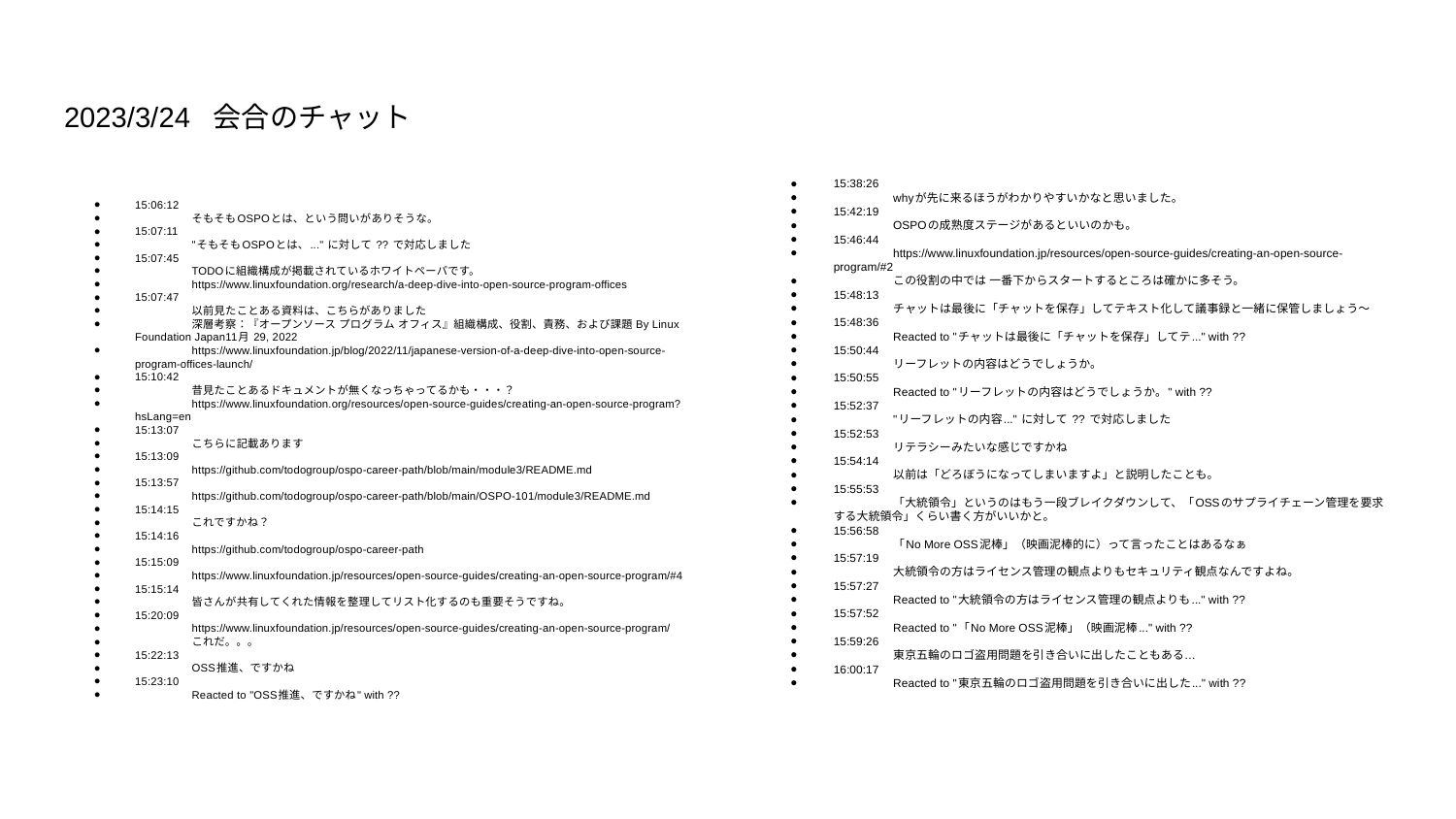

# 2023/3/24  会合のチャット
15:38:26
	whyが先に来るほうがわかりやすいかなと思いました。
15:42:19
	OSPOの成熟度ステージがあるといいのかも。
15:46:44
	https://www.linuxfoundation.jp/resources/open-source-guides/creating-an-open-source-program/#2
	この役割の中では 一番下からスタートするところは確かに多そう。
15:48:13
	チャットは最後に「チャットを保存」してテキスト化して議事録と一緒に保管しましょう～
15:48:36
	Reacted to "チャットは最後に「チャットを保存」してテ..." with ??
15:50:44
	リーフレットの内容はどうでしょうか。
15:50:55
	Reacted to "リーフレットの内容はどうでしょうか。" with ??
15:52:37
	"リーフレットの内容..." に対して ?? で対応しました
15:52:53
	リテラシーみたいな感じですかね
15:54:14
	以前は「どろぼうになってしまいますよ」と説明したことも。
15:55:53
	「大統領令」というのはもう一段ブレイクダウンして、「OSSのサプライチェーン管理を要求する大統領令」くらい書く方がいいかと。
15:56:58
	「No More OSS泥棒」（映画泥棒的に）って言ったことはあるなぁ
15:57:19
	大統領令の方はライセンス管理の観点よりもセキュリティ観点なんですよね。
15:57:27
	Reacted to "大統領令の方はライセンス管理の観点よりも..." with ??
15:57:52
	Reacted to "「No More OSS泥棒」（映画泥棒..." with ??
15:59:26
	東京五輪のロゴ盗用問題を引き合いに出したこともある…
16:00:17
	Reacted to "東京五輪のロゴ盗用問題を引き合いに出した..." with ??

15:06:12
	そもそもOSPOとは、という問いがありそうな。
15:07:11
	"そもそもOSPOとは、..." に対して ?? で対応しました
15:07:45
	TODOに組織構成が掲載されているホワイトペーパです。
	https://www.linuxfoundation.org/research/a-deep-dive-into-open-source-program-offices
15:07:47
	以前見たことある資料は、こちらがありました
	深層考察：『オープンソース プログラム オフィス』組織構成、役割、責務、および課題 By Linux Foundation Japan11月 29, 2022
	https://www.linuxfoundation.jp/blog/2022/11/japanese-version-of-a-deep-dive-into-open-source-program-offices-launch/
15:10:42
	昔見たことあるドキュメントが無くなっちゃってるかも・・・？
	https://www.linuxfoundation.org/resources/open-source-guides/creating-an-open-source-program?hsLang=en
15:13:07
	こちらに記載あります
15:13:09
	https://github.com/todogroup/ospo-career-path/blob/main/module3/README.md
15:13:57
	https://github.com/todogroup/ospo-career-path/blob/main/OSPO-101/module3/README.md
15:14:15
	これですかね？
15:14:16
	https://github.com/todogroup/ospo-career-path
15:15:09
	https://www.linuxfoundation.jp/resources/open-source-guides/creating-an-open-source-program/#4
15:15:14
	皆さんが共有してくれた情報を整理してリスト化するのも重要そうですね。
15:20:09
	https://www.linuxfoundation.jp/resources/open-source-guides/creating-an-open-source-program/
	これだ。。。
15:22:13
	OSS推進、ですかね
15:23:10
	Reacted to "OSS推進、ですかね" with ??